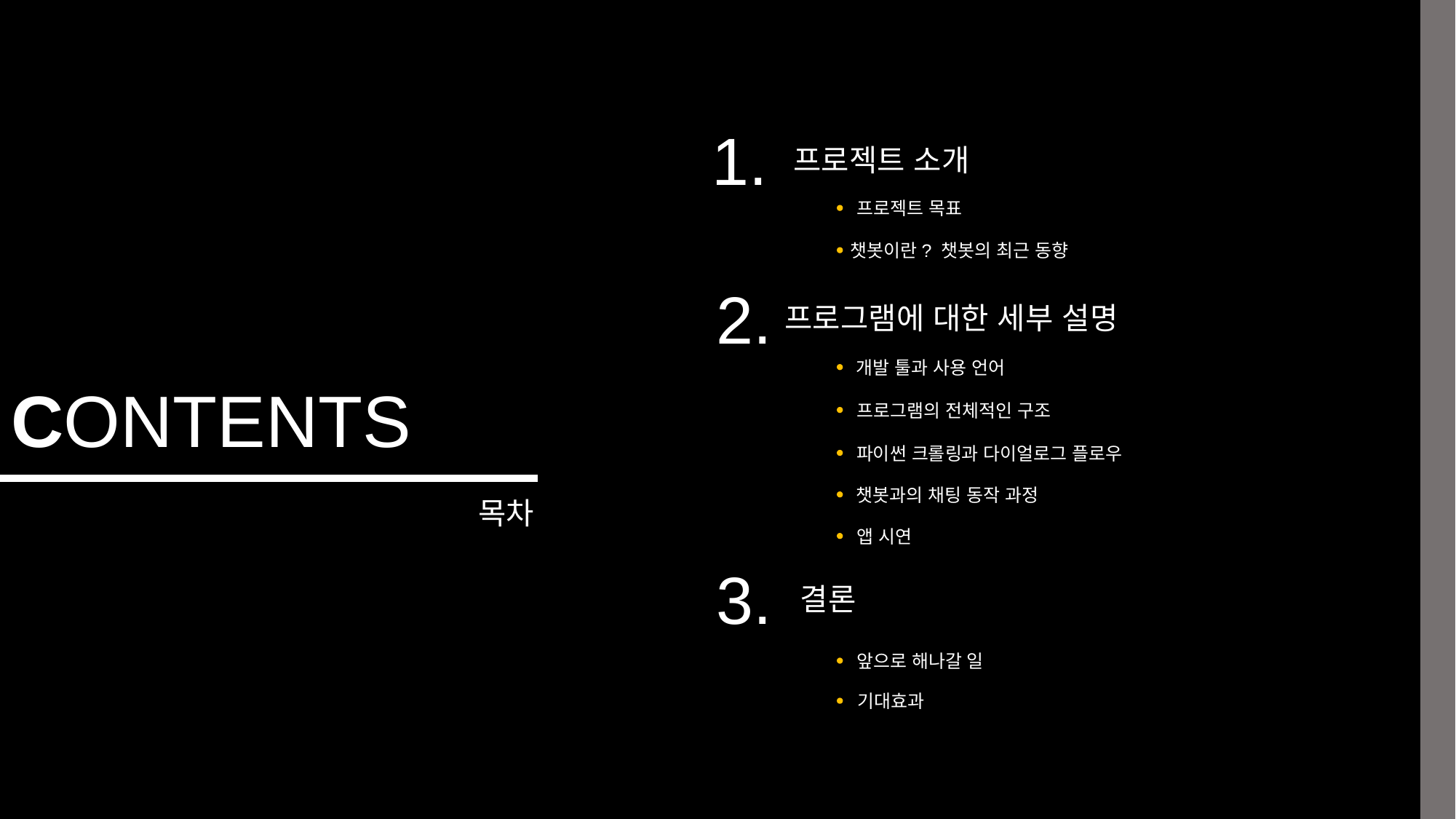

1.
프로젝트 소개
프로젝트 목표

챗봇이란? 챗봇의 최근 동향

2.
프로그램에 대한 세부 설명
개발 툴과 사용 언어

CONTENTS
프로그램의 전체적인 구조

파이썬 크롤링과 다이얼로그 플로우

챗봇과의 채팅 동작 과정
목차

앱 시연

3.
결론
앞으로 해나갈 일

기대효과